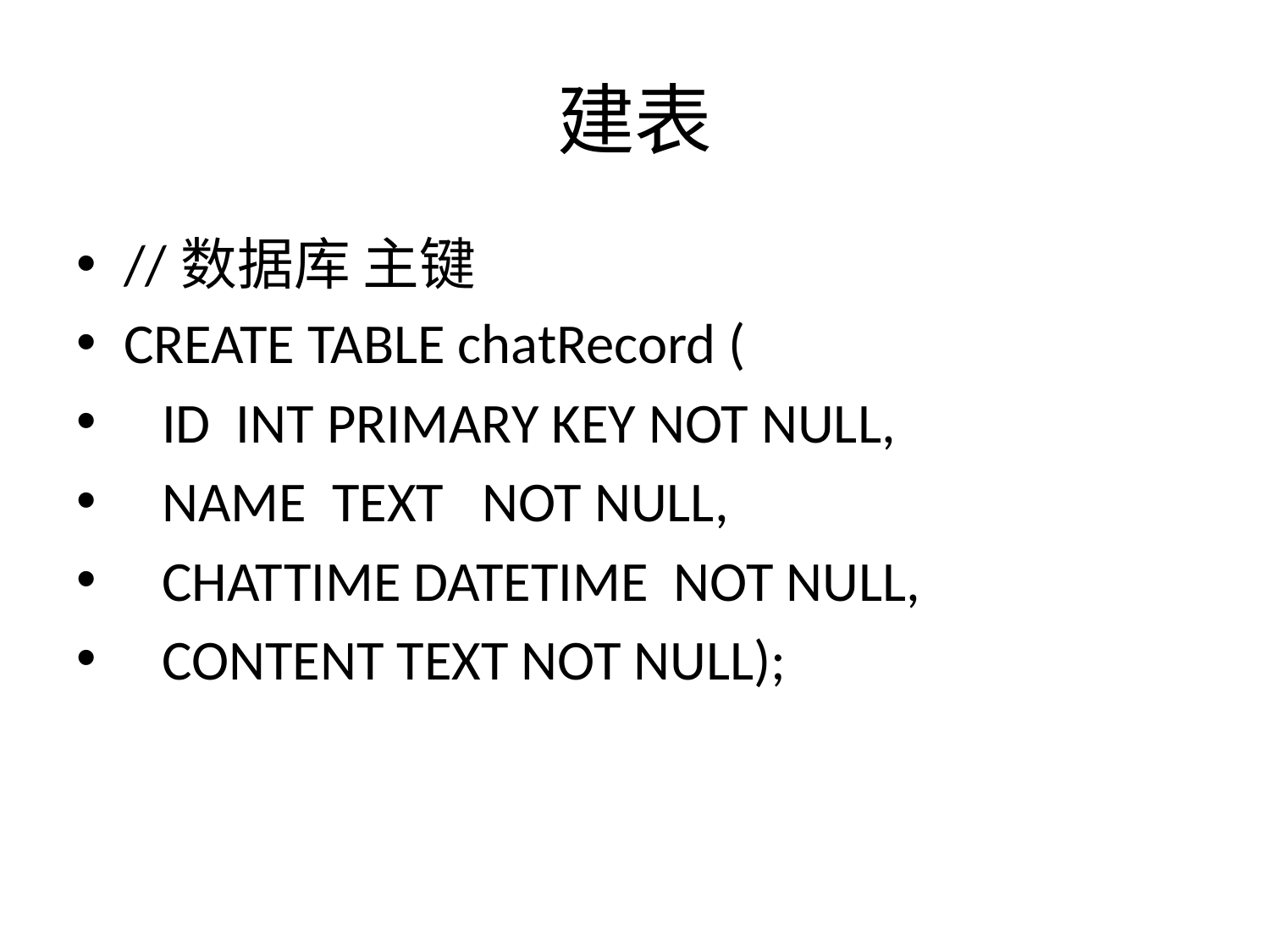

# 建表
//数据库 主键
CREATE TABLE chatRecord (
   ID  INT PRIMARY KEY NOT NULL,
   NAME  TEXT   NOT NULL,
   CHATTIME DATETIME  NOT NULL,
   CONTENT TEXT NOT NULL);